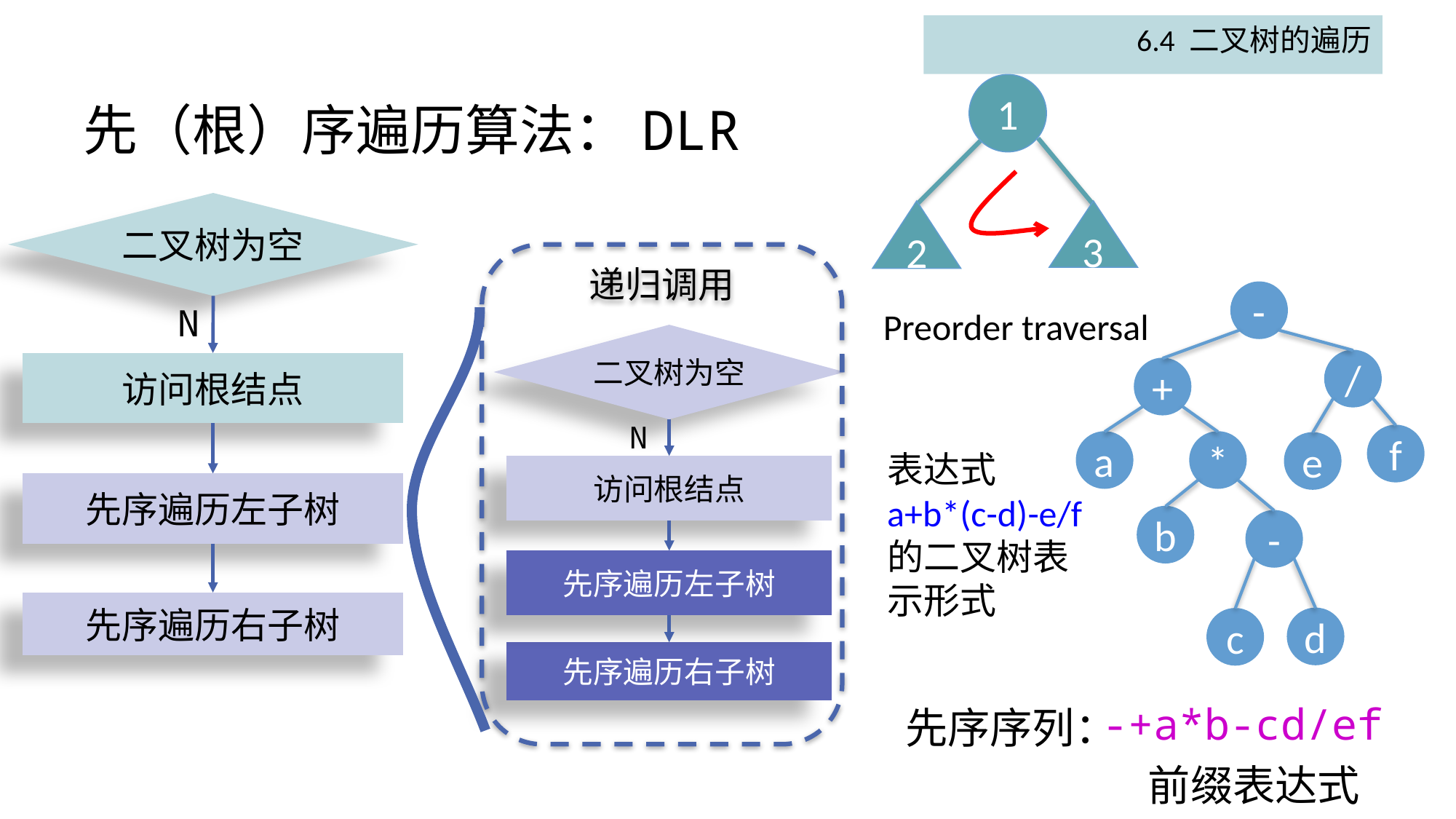

6.4 二叉树的遍历
1

2
3
Preorder traversal
# 先（根）序遍历算法：DLR
二叉树为空
递归调用
二叉树为空
N
访问根结点
先序遍历左子树
先序遍历右子树
-
/
+
f
a
*
e
b
-
d
c
表达式  a+b*(c-d)-e/f的二叉树表示形式
N

访问根结点
先序遍历左子树
先序遍历右子树
-+a*b-cd/ef
先序序列：
前缀表达式